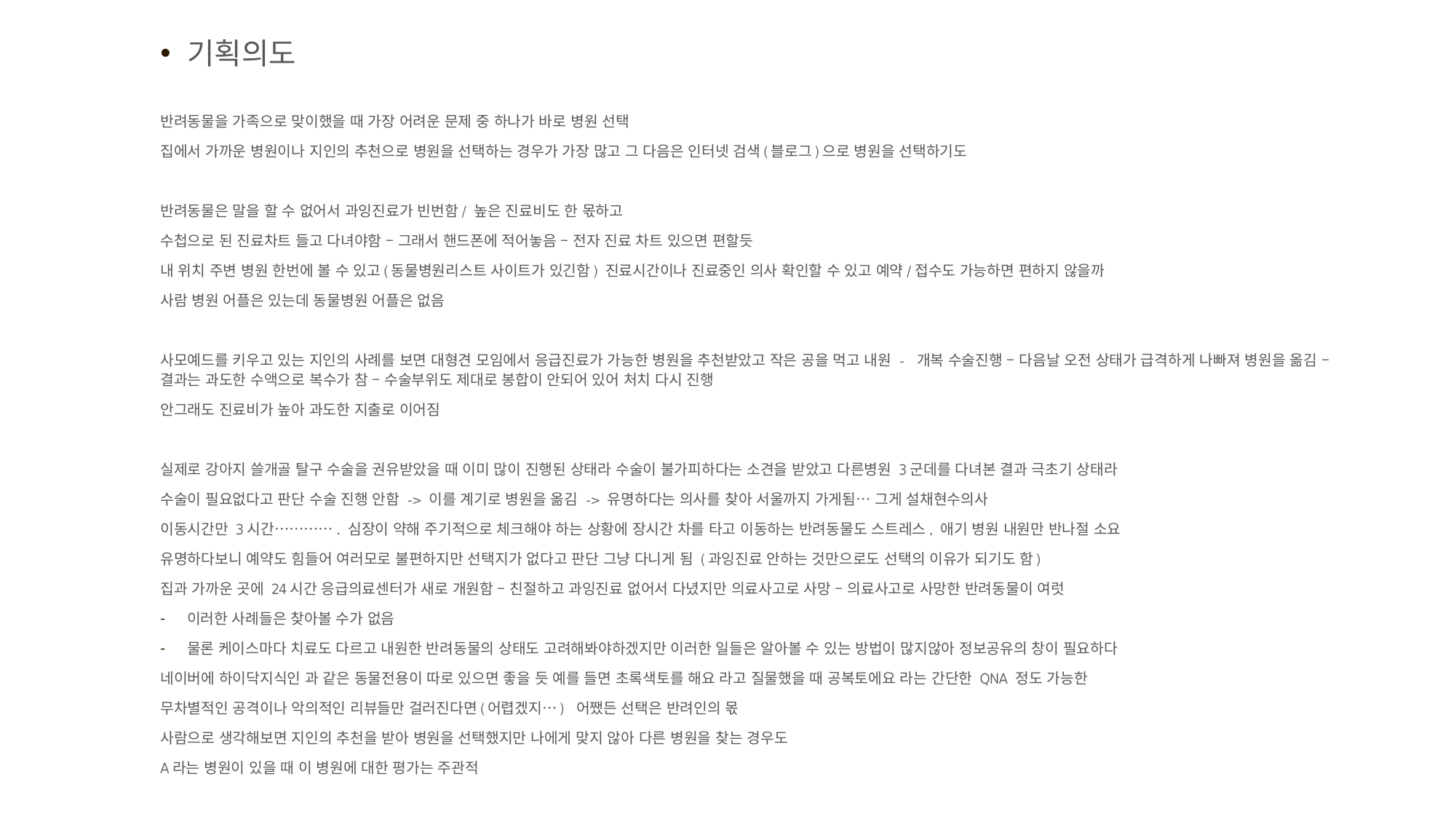

기획의도

반려동물을 가족으로 맞이했을 때 가장 어려운 문제 중 하나가 바로 병원 선택
집에서 가까운 병원이나 지인의 추천으로 병원을 선택하는 경우가 가장 많고 그 다음은 인터넷 검색(블로그)으로 병원을 선택하기도

반려동물은 말을 할 수 없어서 과잉진료가 빈번함/ 높은 진료비도 한 몫하고
수첩으로 된 진료차트 들고 다녀야함 – 그래서 핸드폰에 적어놓음 – 전자 진료 차트 있으면 편할듯
내 위치 주변 병원 한번에 볼 수 있고(동물병원리스트 사이트가 있긴함) 진료시간이나 진료중인 의사 확인할 수 있고 예약/접수도 가능하면 편하지 않을까
사람 병원 어플은 있는데 동물병원 어플은 없음

사모예드를 키우고 있는 지인의 사례를 보면 대형견 모임에서 응급진료가 가능한 병원을 추천받았고 작은 공을 먹고 내원 -  개복 수술진행 – 다음날 오전 상태가 급격하게 나빠져 병원을 옮김 – 결과는 과도한 수액으로 복수가 참 – 수술부위도 제대로 봉합이 안되어 있어 처치 다시 진행
안그래도 진료비가 높아 과도한 지출로 이어짐

실제로 강아지 쓸개골 탈구 수술을 권유받았을 때 이미 많이 진행된 상태라 수술이 불가피하다는 소견을 받았고 다른병원 3군데를 다녀본 결과 극초기 상태라
수술이 필요없다고 판단 수술 진행 안함 -> 이를 계기로 병원을 옮김 -> 유명하다는 의사를 찾아 서울까지 가게됨… 그게 설채현수의사
이동시간만 3시간…………. 심장이 약해 주기적으로 체크해야 하는 상황에 장시간 차를 타고 이동하는 반려동물도 스트레스, 애기 병원 내원만 반나절 소요
유명하다보니 예약도 힘들어 여러모로 불편하지만 선택지가 없다고 판단 그냥 다니게 됨 (과잉진료 안하는 것만으로도 선택의 이유가 되기도 함)
집과 가까운 곳에 24시간 응급의료센터가 새로 개원함 – 친절하고 과잉진료 없어서 다녔지만 의료사고로 사망 – 의료사고로 사망한 반려동물이 여럿
이러한 사례들은 찾아볼 수가 없음
물론 케이스마다 치료도 다르고 내원한 반려동물의 상태도 고려해봐야하겠지만 이러한 일들은 알아볼 수 있는 방법이 많지않아 정보공유의 창이 필요하다
네이버에 하이닥지식인 과 같은 동물전용이 따로 있으면 좋을 듯 예를 들면 초록색토를 해요 라고 질물했을 때 공복토에요 라는 간단한 QNA 정도 가능한
무차별적인 공격이나 악의적인 리뷰들만 걸러진다면(어렵겠지…)  어쨌든 선택은 반려인의 몫
사람으로 생각해보면 지인의 추천을 받아 병원을 선택했지만 나에게 맞지 않아 다른 병원을 찾는 경우도
A라는 병원이 있을 때 이 병원에 대한 평가는 주관적